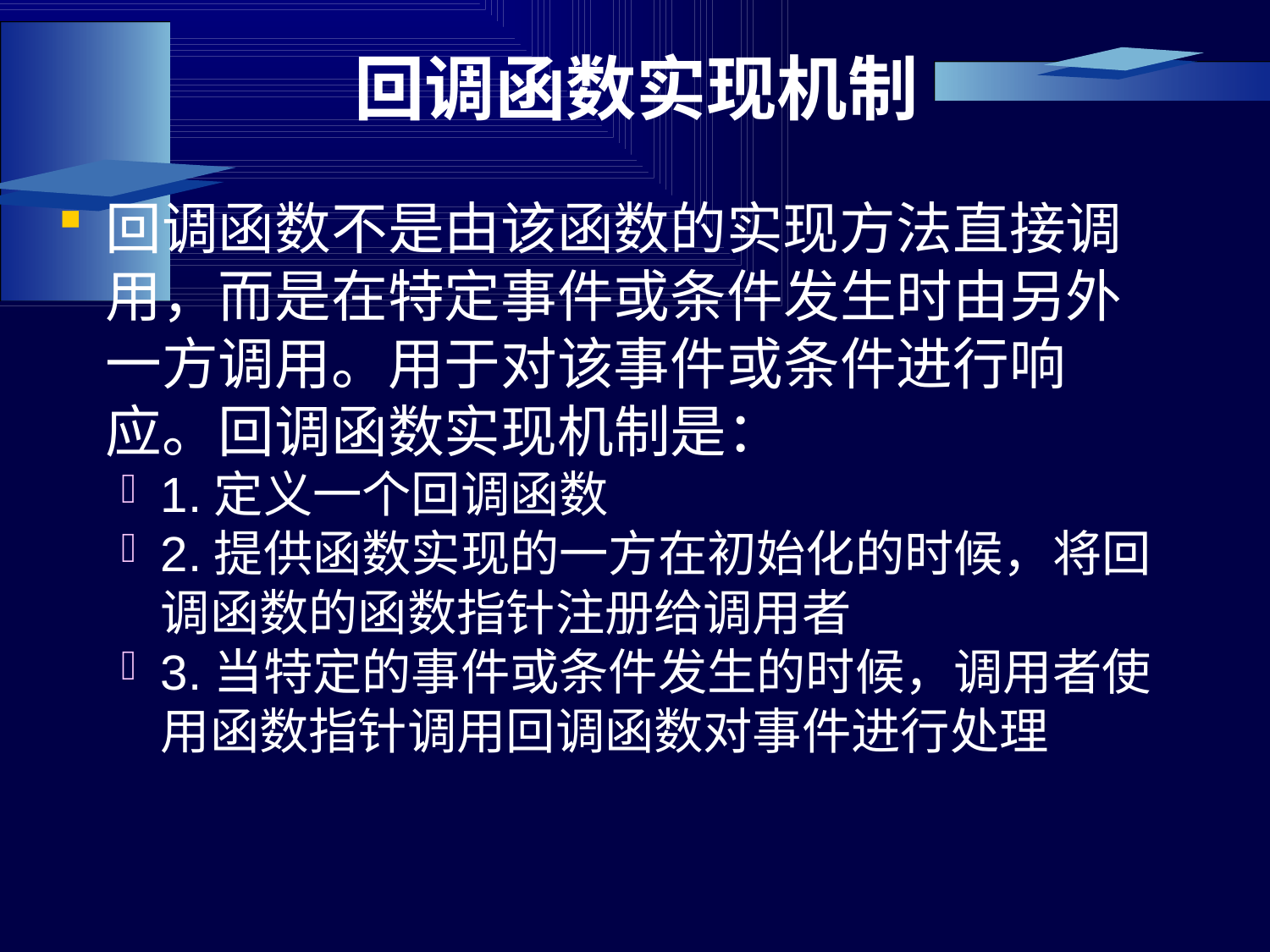

# 回调函数实现机制
回调函数不是由该函数的实现方法直接调用，而是在特定事件或条件发生时由另外一方调用。用于对该事件或条件进行响应。回调函数实现机制是：
1.定义一个回调函数
2.提供函数实现的一方在初始化的时候，将回调函数的函数指针注册给调用者
3.当特定的事件或条件发生的时候，调用者使用函数指针调用回调函数对事件进行处理